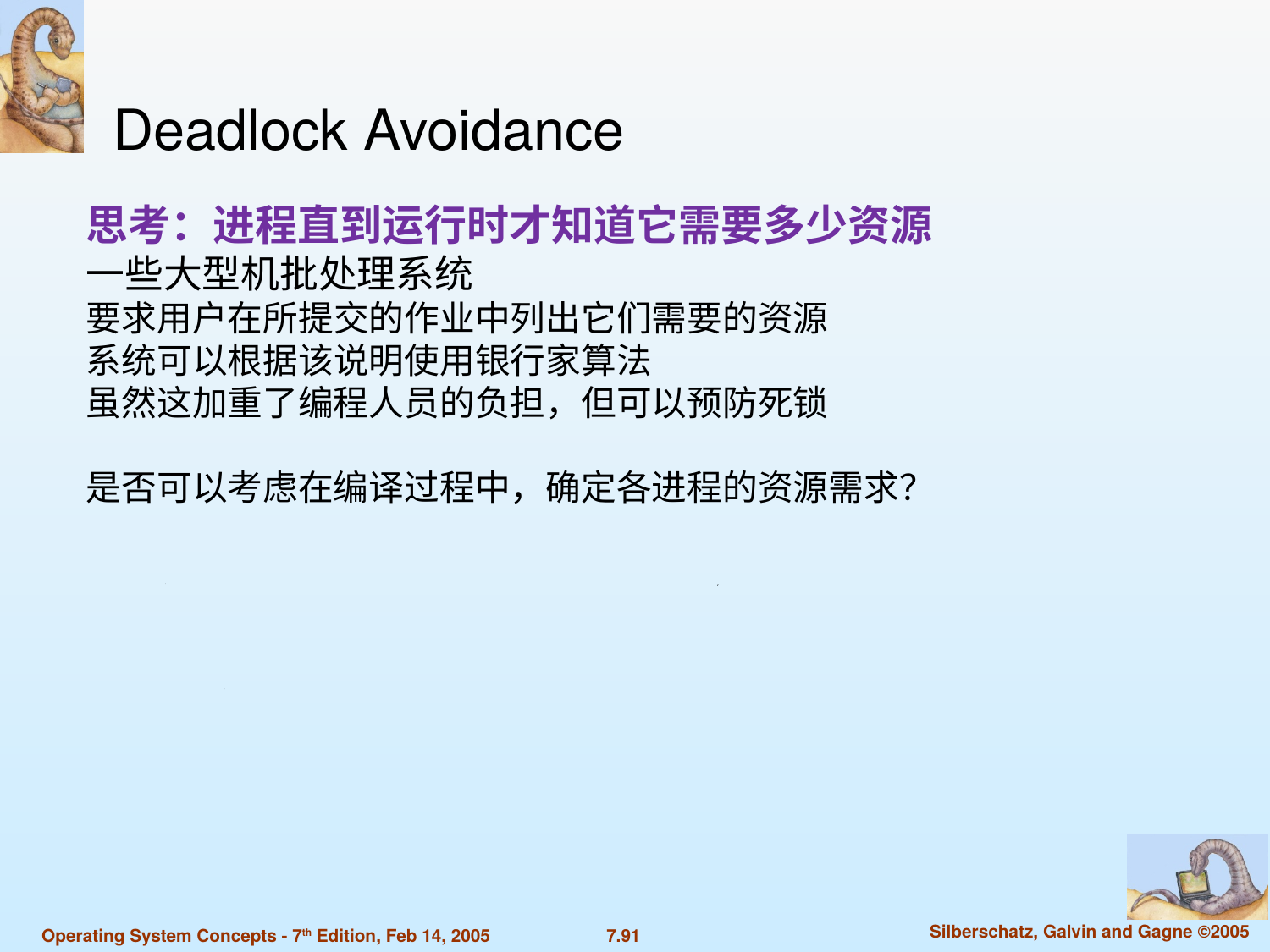

Deadlock Avoidance
思考：进程直到运行时才知道它需要多少资源
一些大型机批处理系统
要求用户在所提交的作业中列出它们需要的资源
系统可以根据该说明使用银行家算法
虽然这加重了编程人员的负担，但可以预防死锁

是否可以考虑在编译过程中，确定各进程的资源需求？